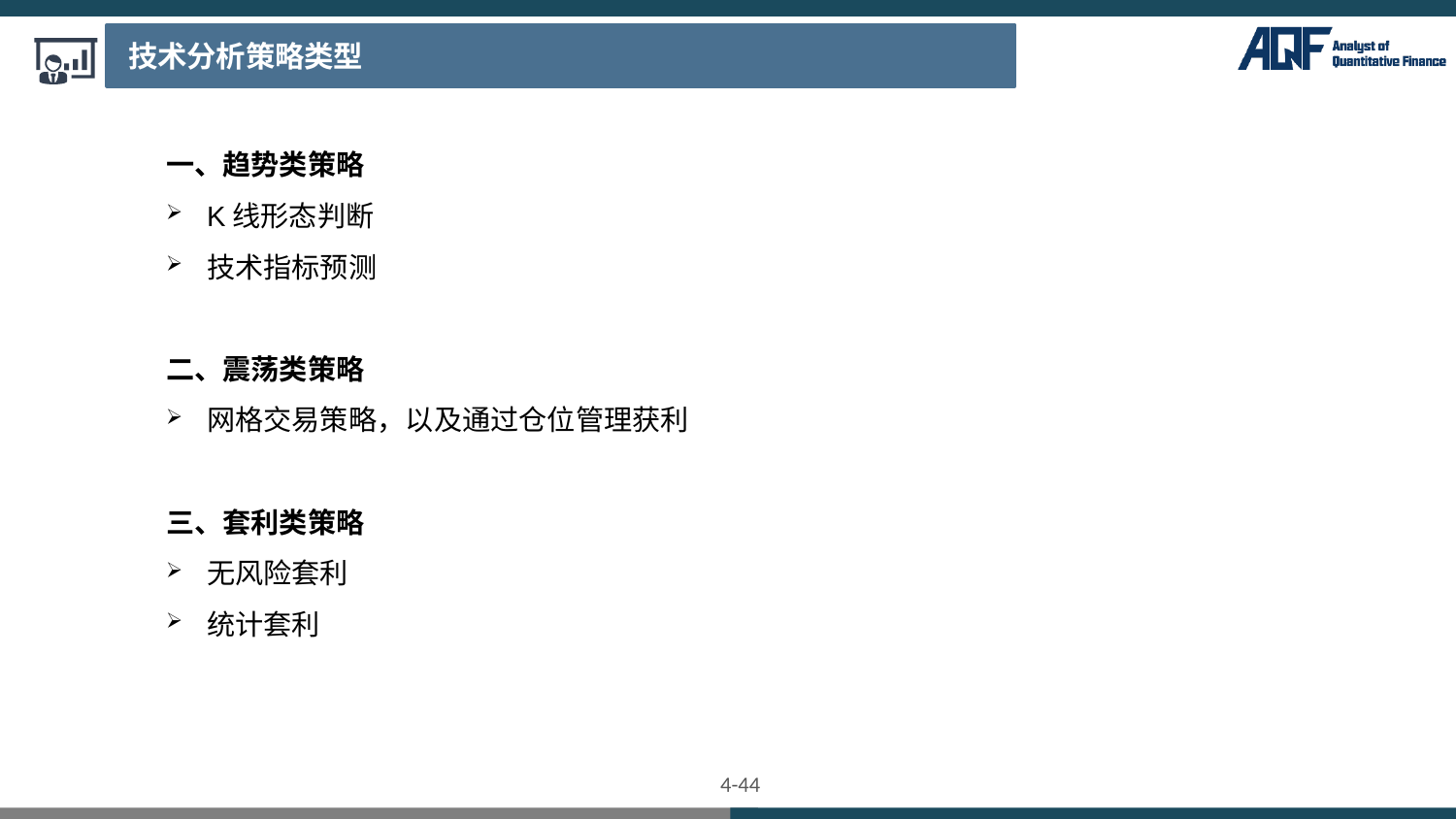

技术分析策略类型
一、趋势类策略
K线形态判断
技术指标预测

二、震荡类策略
网格交易策略，以及通过仓位管理获利

三、套利类策略
无风险套利
统计套利